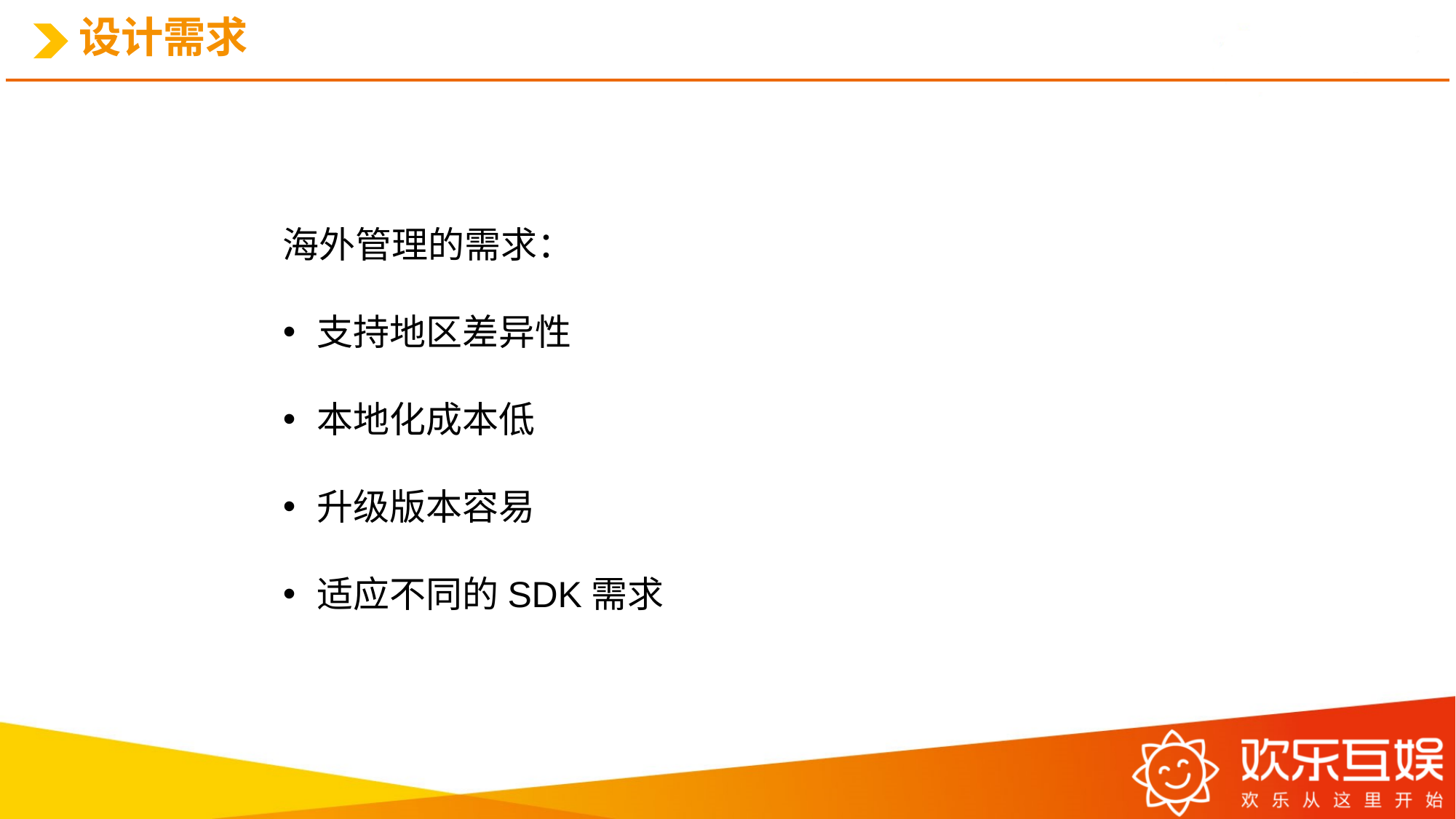

# 设计需求
海外管理的需求：
支持地区差异性
本地化成本低
升级版本容易
适应不同的SDK需求